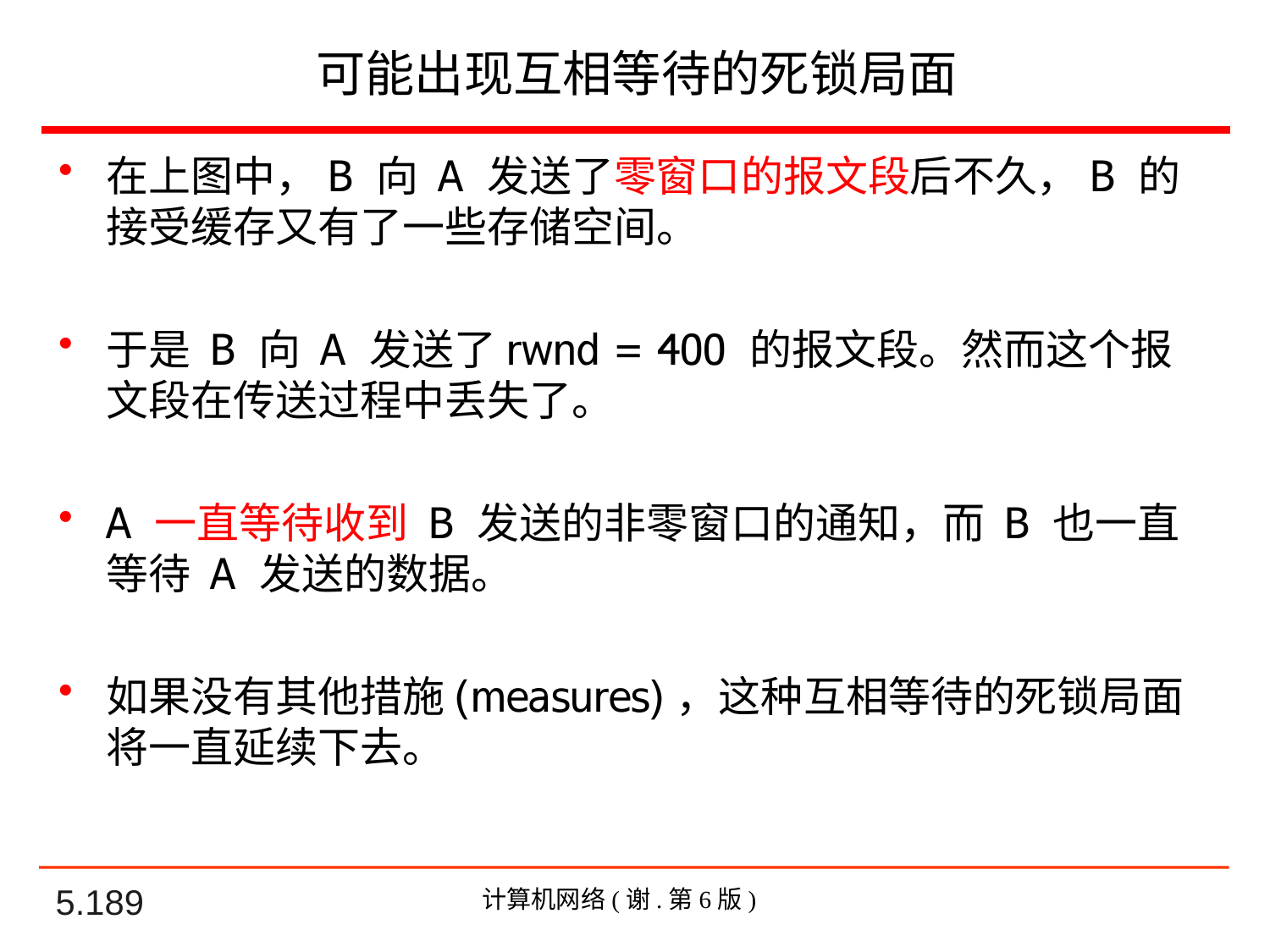

# 可能出现互相等待的死锁局面
在上图中，B 向 A 发送了零窗口的报文段后不久，B 的接受缓存又有了一些存储空间。

于是 B 向 A 发送了rwnd = 400 的报文段。然而这个报文段在传送过程中丢失了。

A 一直等待收到 B 发送的非零窗口的通知，而 B 也一直等待 A 发送的数据。

如果没有其他措施(measures)，这种互相等待的死锁局面将一直延续下去。